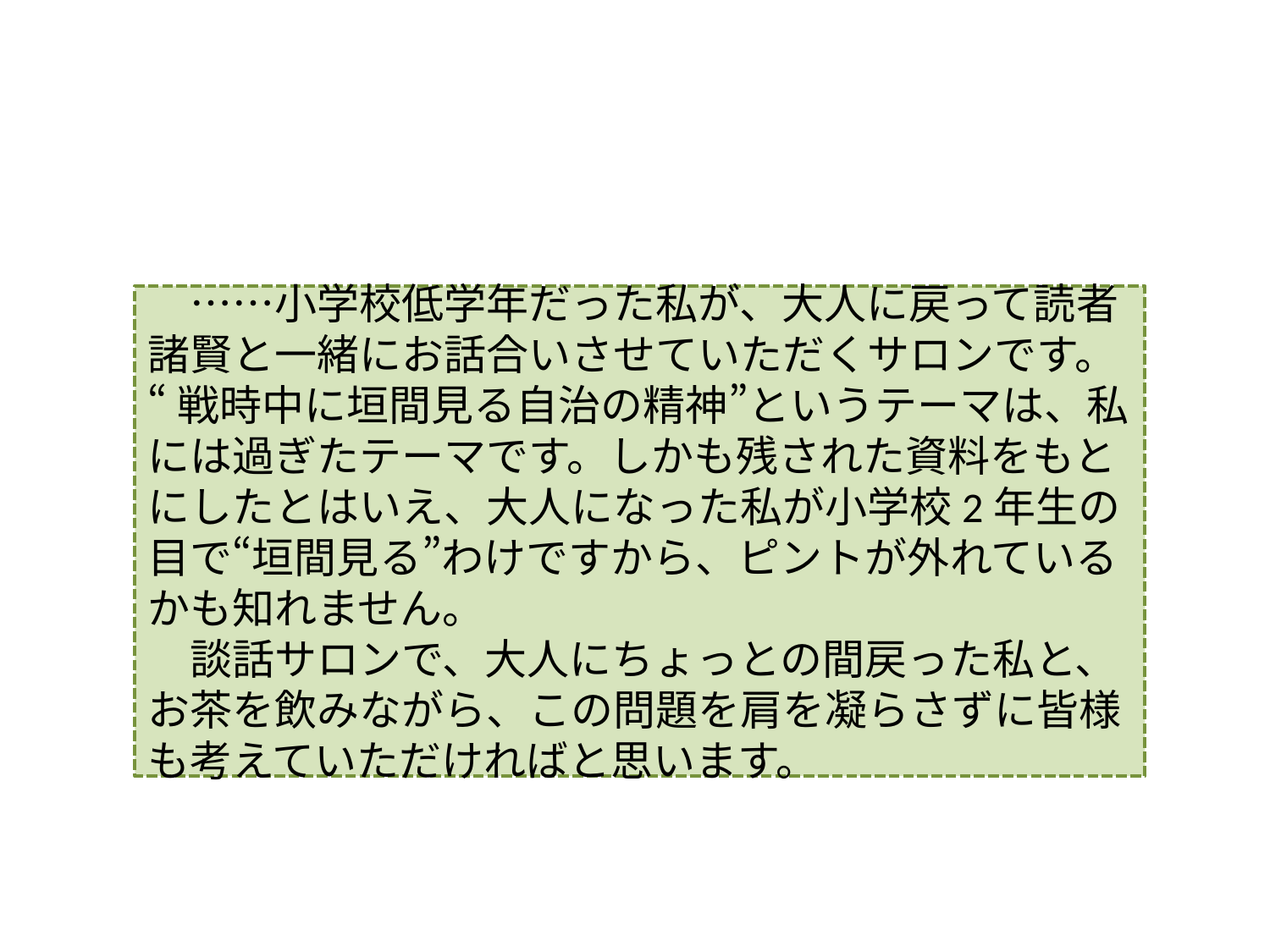

……小学校低学年だった私が、大人に戻って読者諸賢と一緒にお話合いさせていただくサロンです。
“戦時中に垣間見る自治の精神”というテーマは、私には過ぎたテーマです。しかも残された資料をもとにしたとはいえ、大人になった私が小学校2年生の目で“垣間見る”わけですから、ピントが外れているかも知れません。
　談話サロンで、大人にちょっとの間戻った私と、お茶を飲みながら、この問題を肩を凝らさずに皆様も考えていただければと思います。